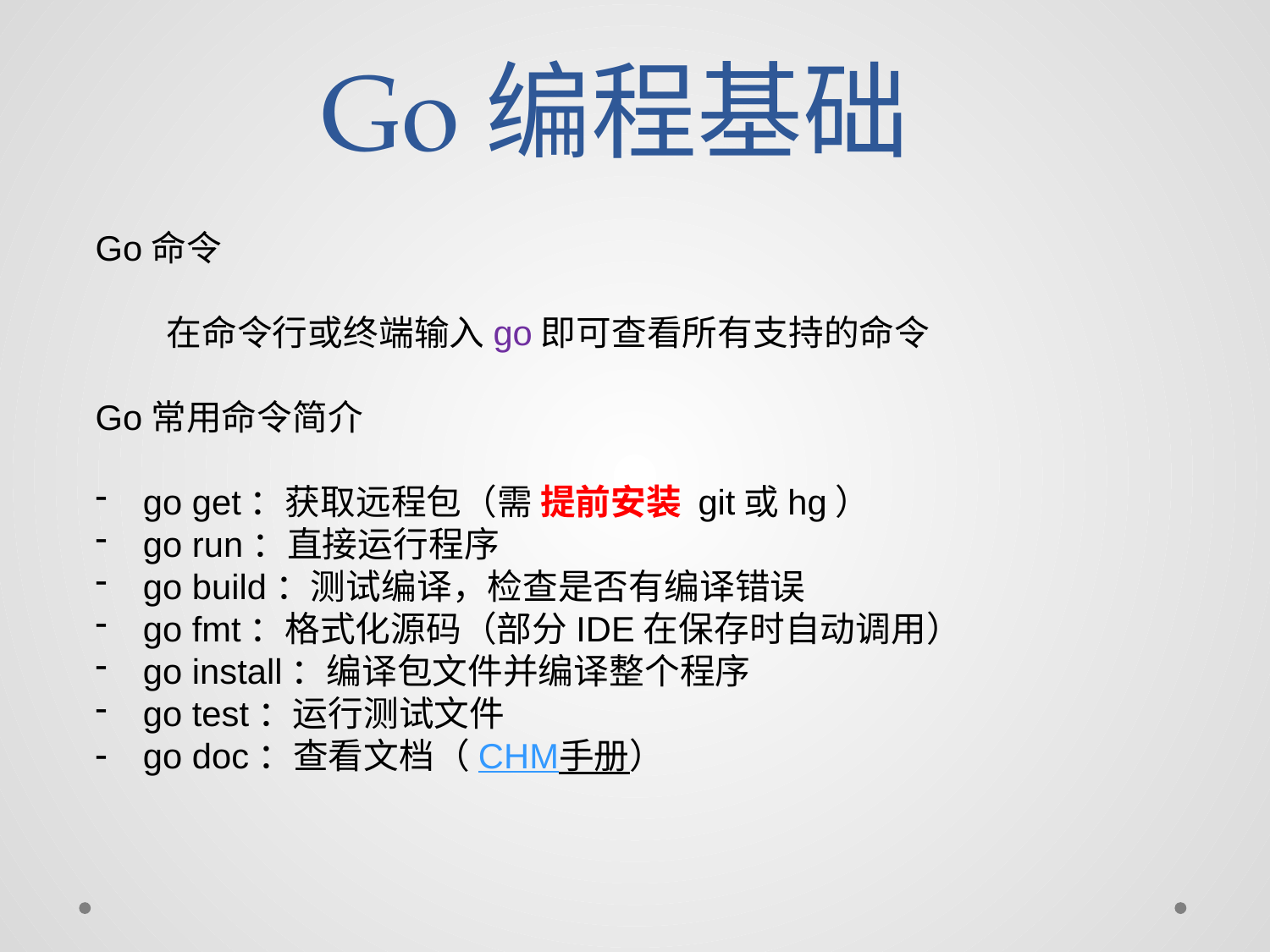

# Go编程基础
Go命令

        在命令行或终端输入go即可查看所有支持的命令

Go常用命令简介

go get：获取远程包（需 提前安装 git或hg）
go run：直接运行程序
go build：测试编译，检查是否有编译错误
go fmt：格式化源码（部分IDE在保存时自动调用）
go install：编译包文件并编译整个程序
go test：运行测试文件
go doc：查看文档（CHM手册）